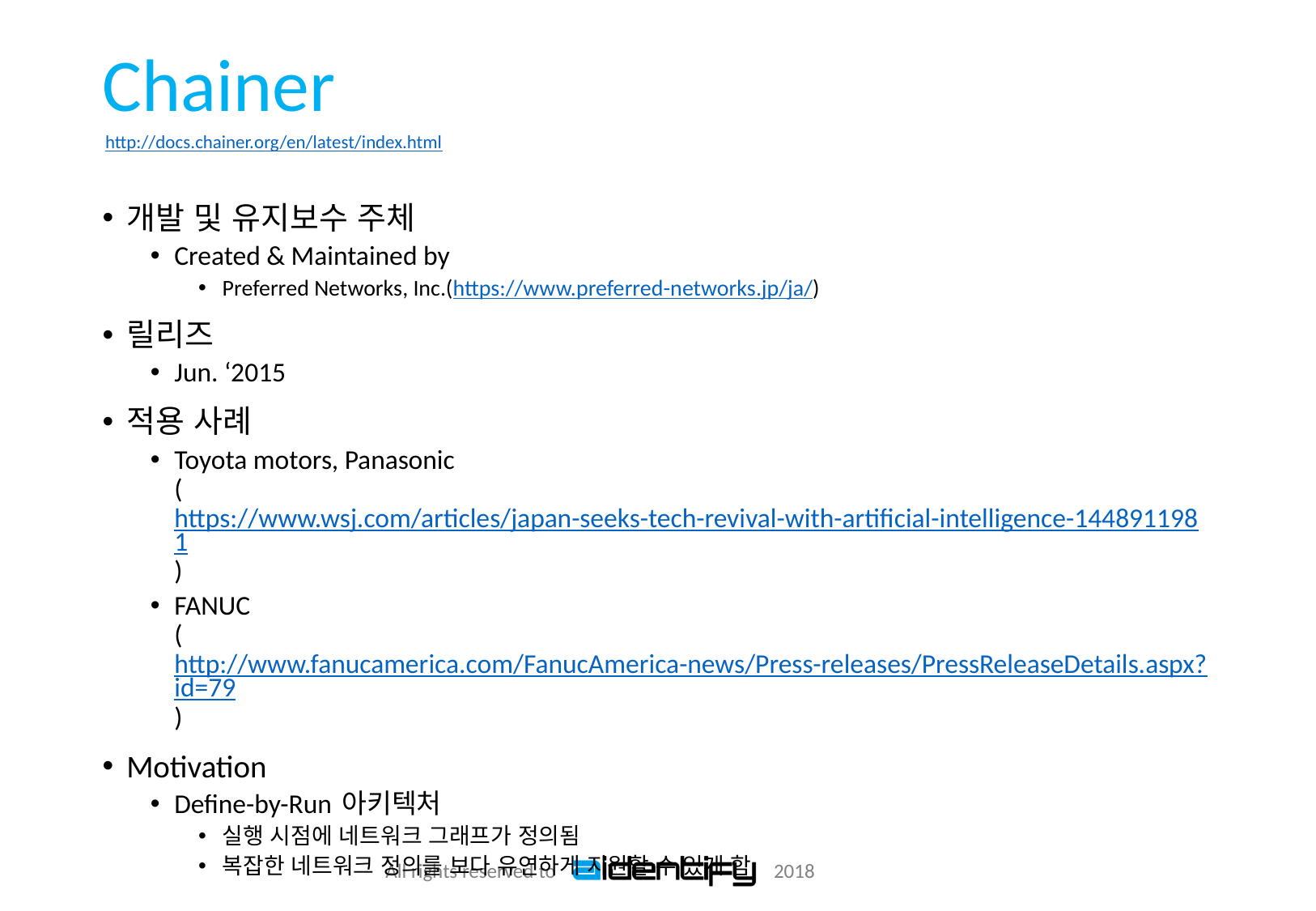

# Chainer
http://docs.chainer.org/en/latest/index.html
개발 및 유지보수 주체
Created & Maintained by
Preferred Networks, Inc.(https://www.preferred-networks.jp/ja/)
릴리즈
Jun. ‘2015
적용 사례
Toyota motors, Panasonic
(https://www.wsj.com/articles/japan-seeks-tech-revival-with-artificial-intelligence-1448911981)
FANUC
(http://www.fanucamerica.com/FanucAmerica-news/Press-releases/PressReleaseDetails.aspx?id=79)
Motivation
Define-by-Run 아키텍처
실행 시점에 네트워크 그래프가 정의됨
복잡한 네트워크 정의를 보다 유연하게 지원할 수 있게 함